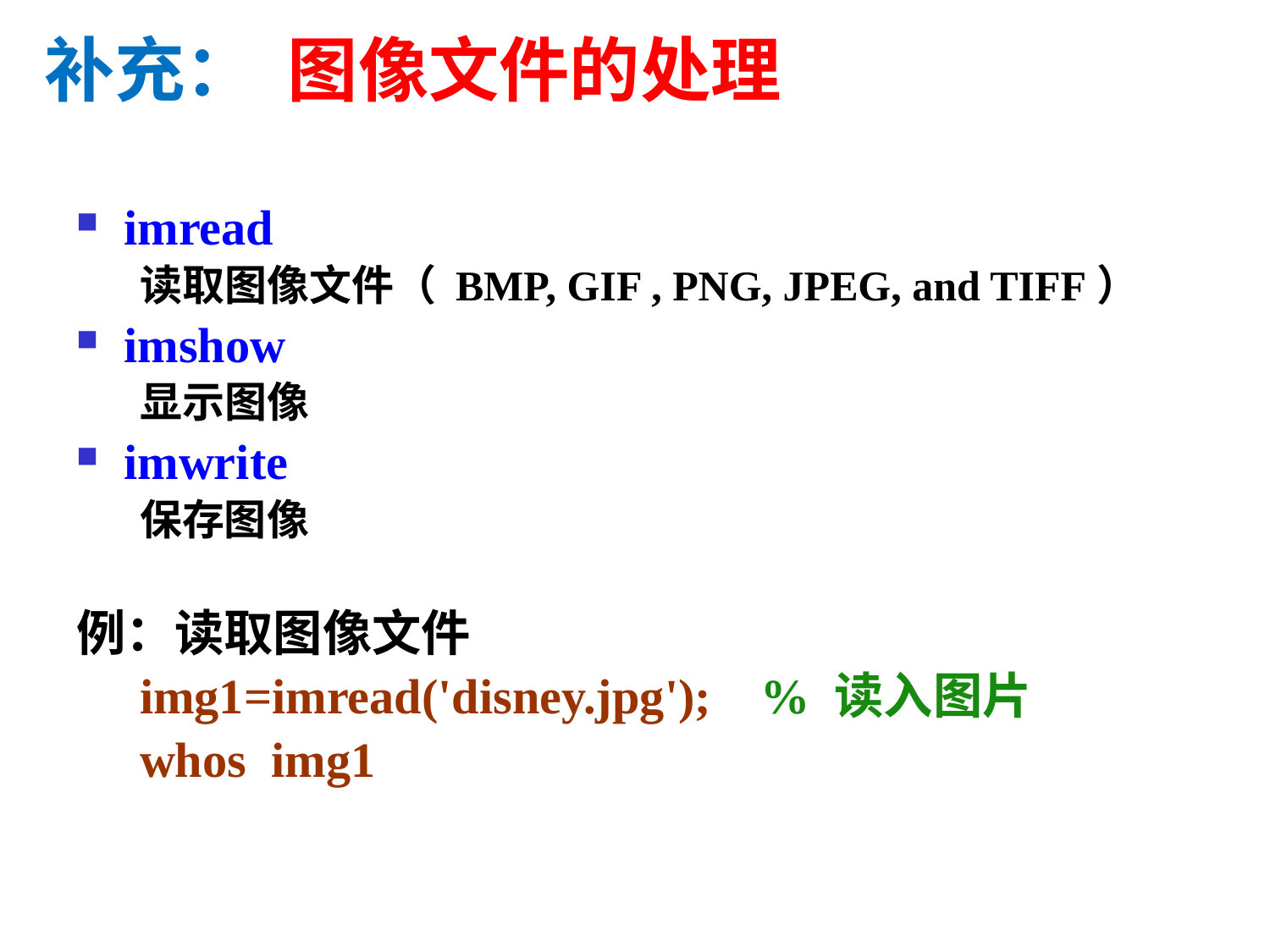

补充：  图像文件的处理
imread
读取图像文件（ BMP, GIF , PNG, JPEG, and TIFF）
imshow
显示图像
imwrite
保存图像

例：读取图像文件
img1=imread('disney.jpg');    % 读入图片
whos  img1
59